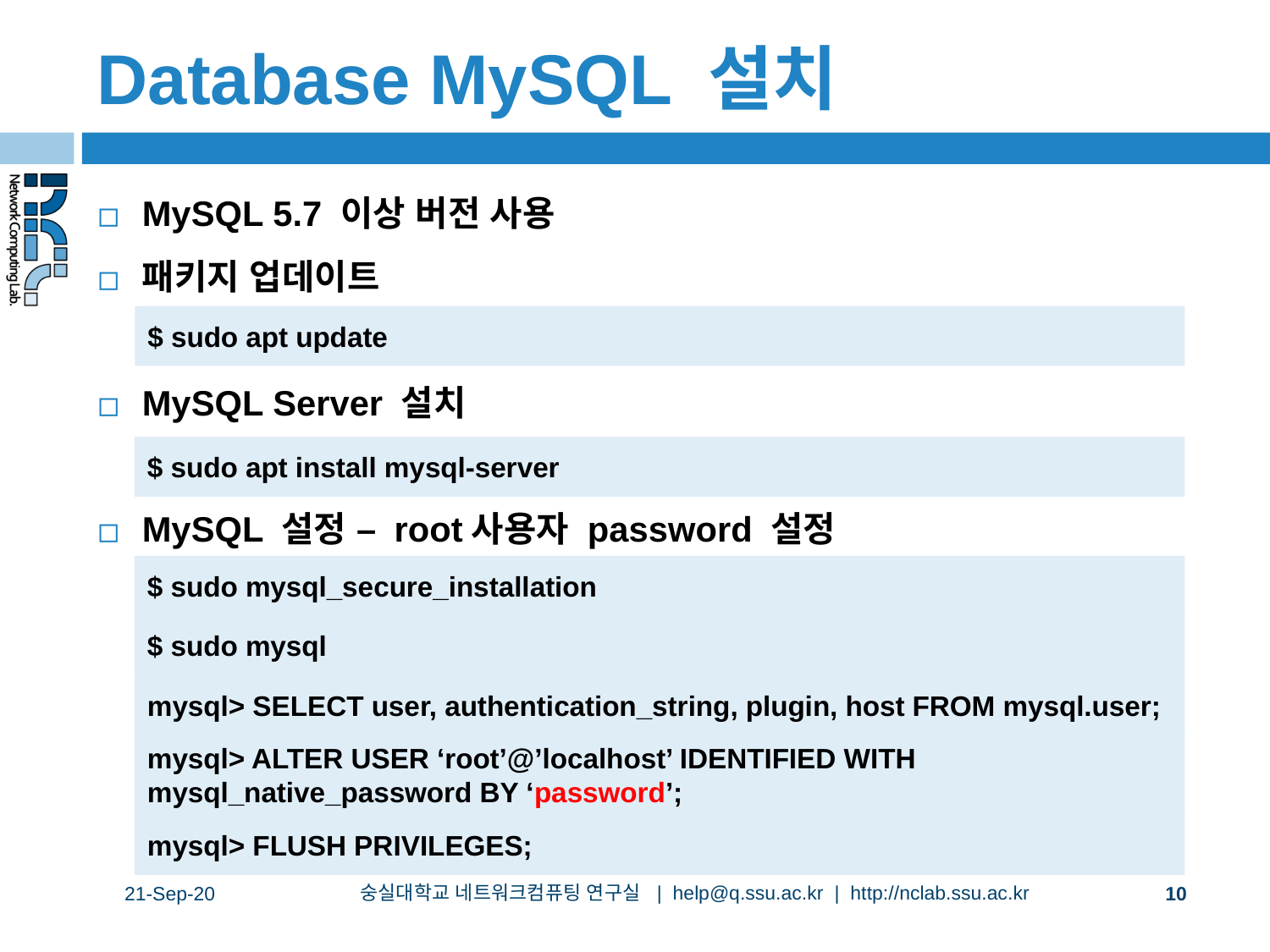

# Database MySQL 설치
MySQL 5.7 이상 버전 사용
패키지 업데이트

MySQL Server 설치

MySQL 설정 – root사용자 password 설정

$ sudo apt update
$ sudo apt install mysql-server
$ sudo mysql_secure_installation
$ sudo mysql
mysql> SELECT user, authentication_string, plugin, host FROM mysql.user;
mysql> ALTER USER ‘root’@’localhost’ IDENTIFIED WITH 	mysql_native_password BY ‘password’;
mysql> FLUSH PRIVILEGES;
숭실대학교 네트워크컴퓨팅 연구실  |  help@q.ssu.ac.kr  |  http://nclab.ssu.ac.kr
21-Sep-20
10